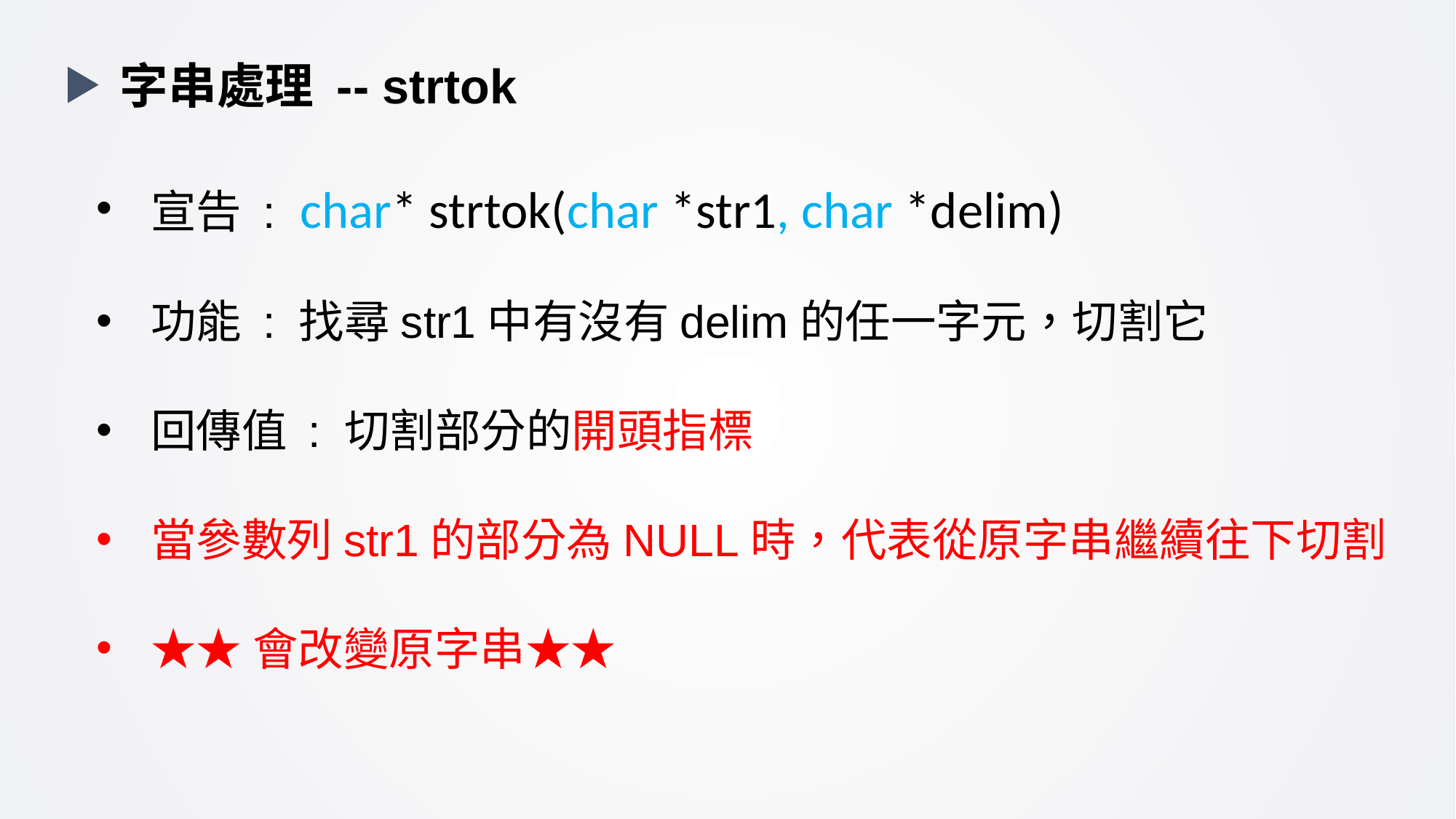

字串處理 -- strtok

宣告 : char* strtok(char *str1, char *delim)

功能 : 找尋str1中有沒有delim的任一字元，切割它

回傳值 : 切割部分的開頭指標

當參數列str1的部分為NULL時，代表從原字串繼續往下切割

★★會改變原字串★★